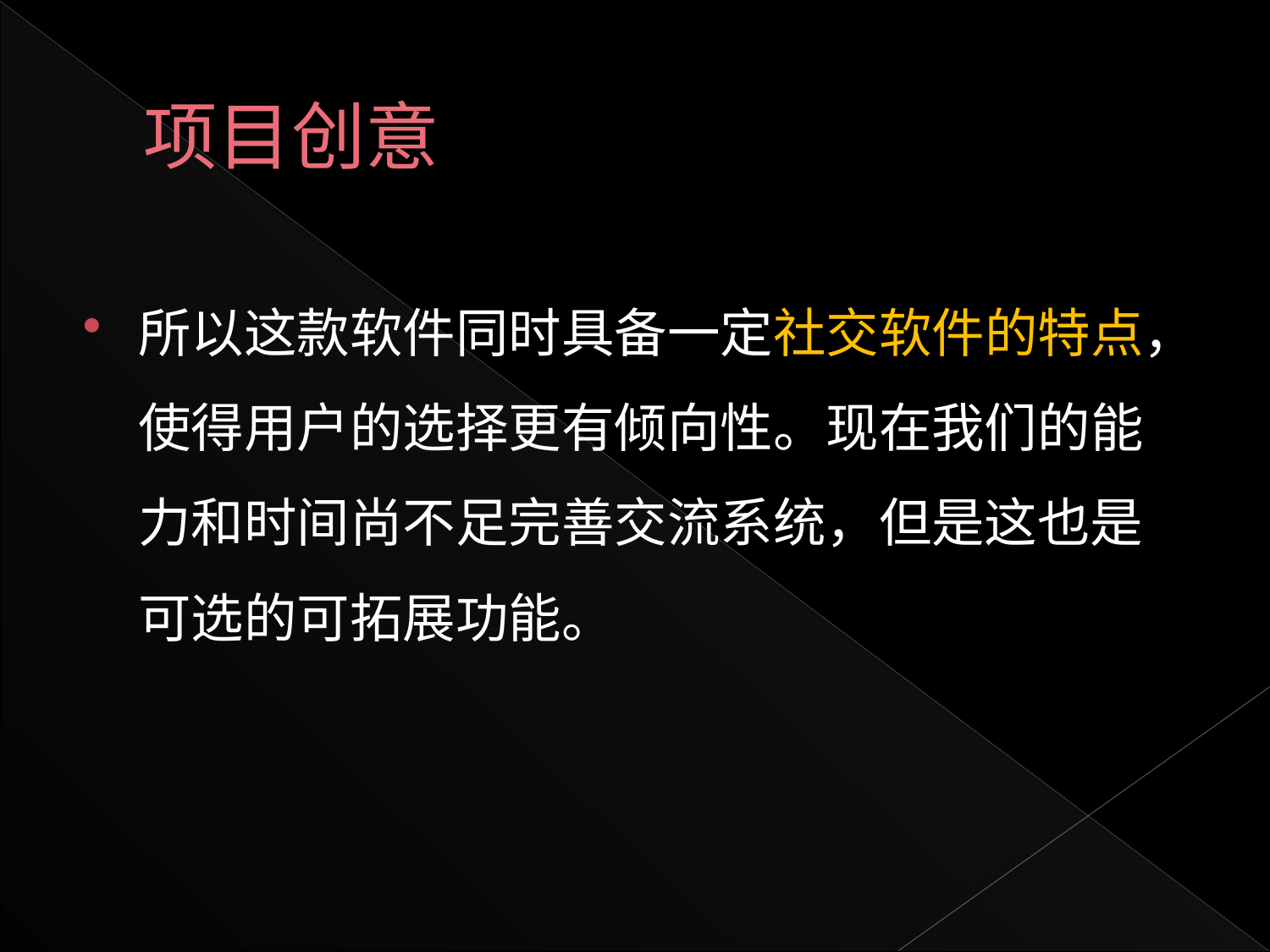

# 项目创意
所以这款软件同时具备一定社交软件的特点，使得用户的选择更有倾向性。现在我们的能力和时间尚不足完善交流系统，但是这也是可选的可拓展功能。